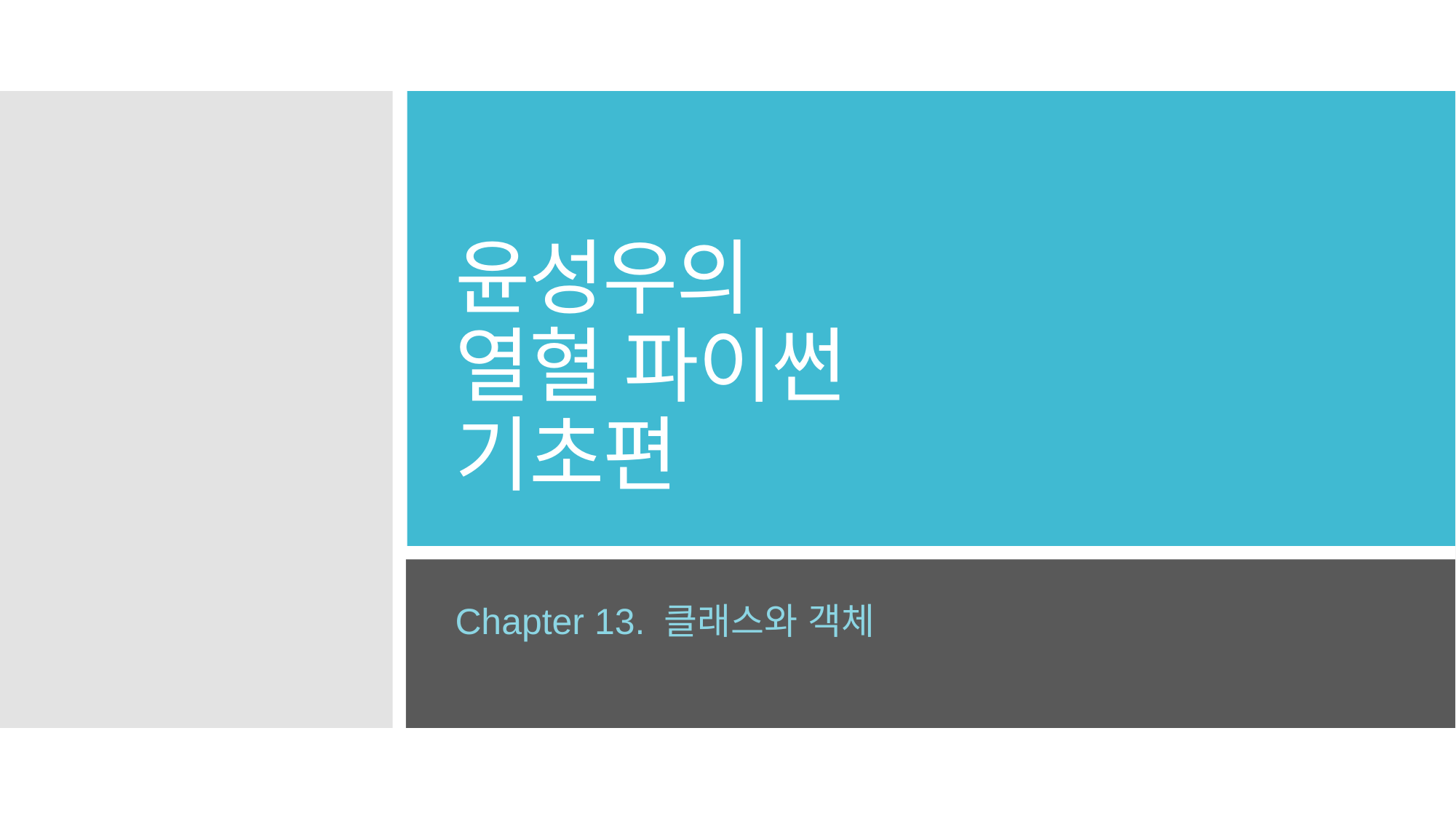

# 윤성우의 열혈 파이썬 기초편

Chapter 13. 클래스와 객체